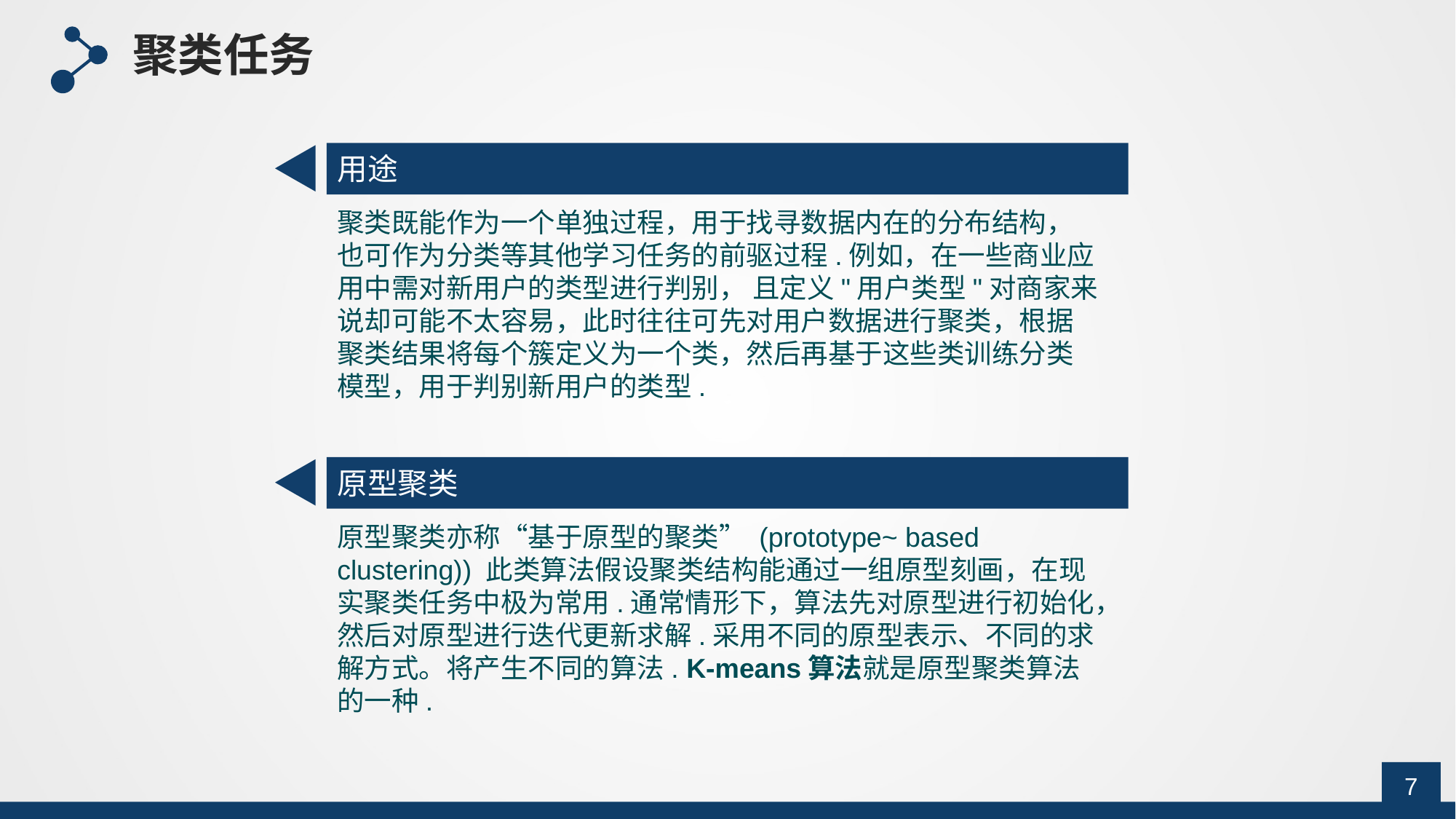

聚类任务

用途

聚类既能作为一个单独过程，用于找寻数据内在的分布结构，也可作为分类等其他学习任务的前驱过程.例如，在一些商业应用中需对新用户的类型进行判别， 且定义"用户类型"对商家来说却可能不太容易，此时往往可先对用户数据进行聚类，根据聚类结果将每个簇定义为一个类，然后再基于这些类训练分类模型，用于判别新用户的类型.

原型聚类

原型聚类亦称“基于原型的聚类” (prototype~ based clustering)) 此类算法假设聚类结构能通过一组原型刻画，在现实聚类任务中极为常用.通常情形下，算法先对原型进行初始化，然后对原型进行迭代更新求解.采用不同的原型表示、不同的求解方式。将产生不同的算法. K-means算法就是原型聚类算法的一种.